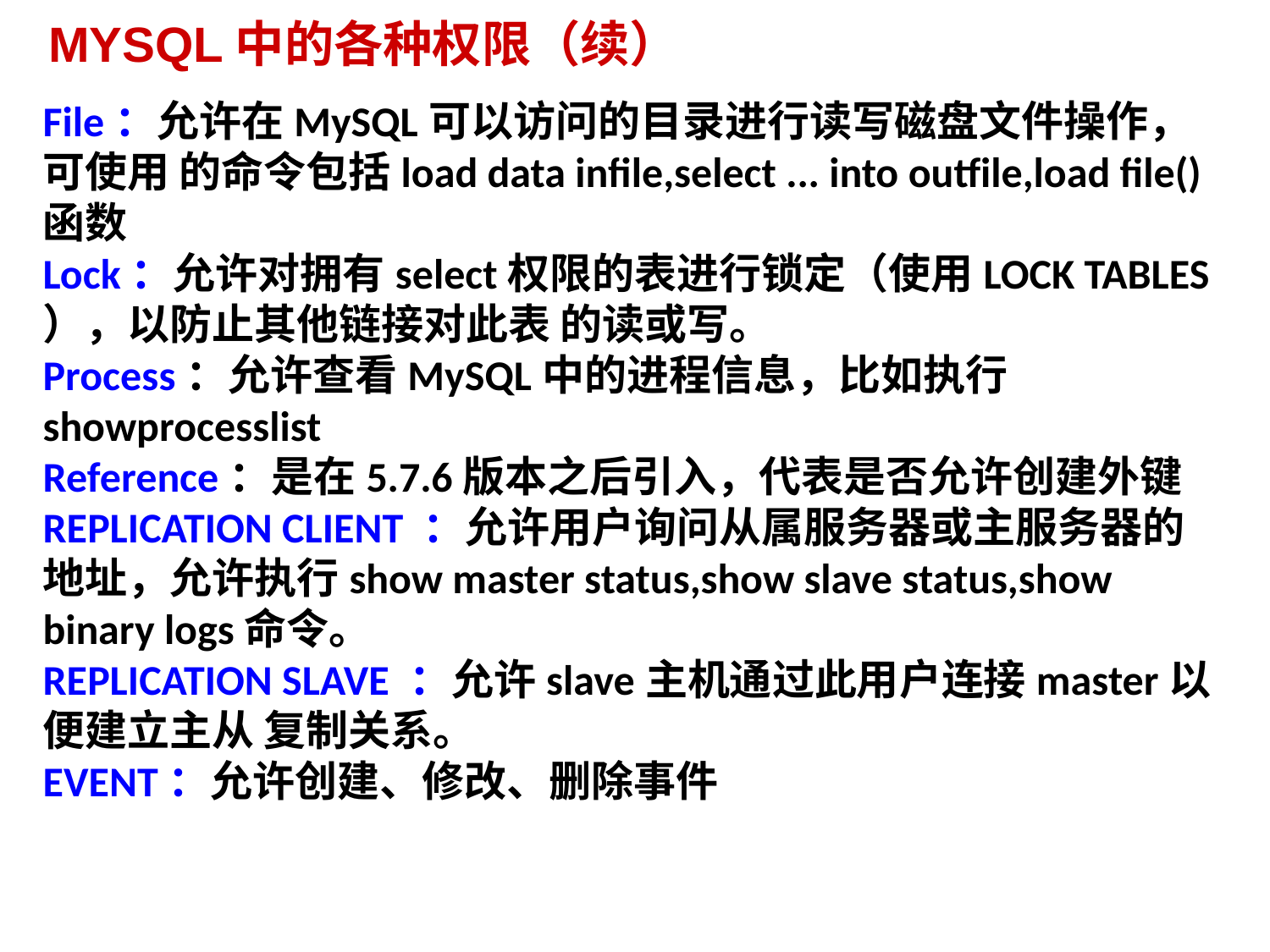

MYSQL中的各种权限（续）
File：允许在MySQL可以访问的目录进行读写磁盘文件操作，可使用 的命令包括load data infile,select ... into outfile,load file()函数
Lock：允许对拥有select权限的表进行锁定（使用LOCK TABLES
），以防止其他链接对此表 的读或写。
Process：允许查看MySQL中的进程信息，比如执行showprocesslist
Reference：是在5.7.6版本之后引入，代表是否允许创建外键
REPLICATION CLIENT ：允许用户询问从属服务器或主服务器的地址，允许执行show master status,show slave status,show binary logs命令。
REPLICATION SLAVE ：允许slave主机通过此用户连接master以便建立主从 复制关系。
EVENT：允许创建、修改、删除事件